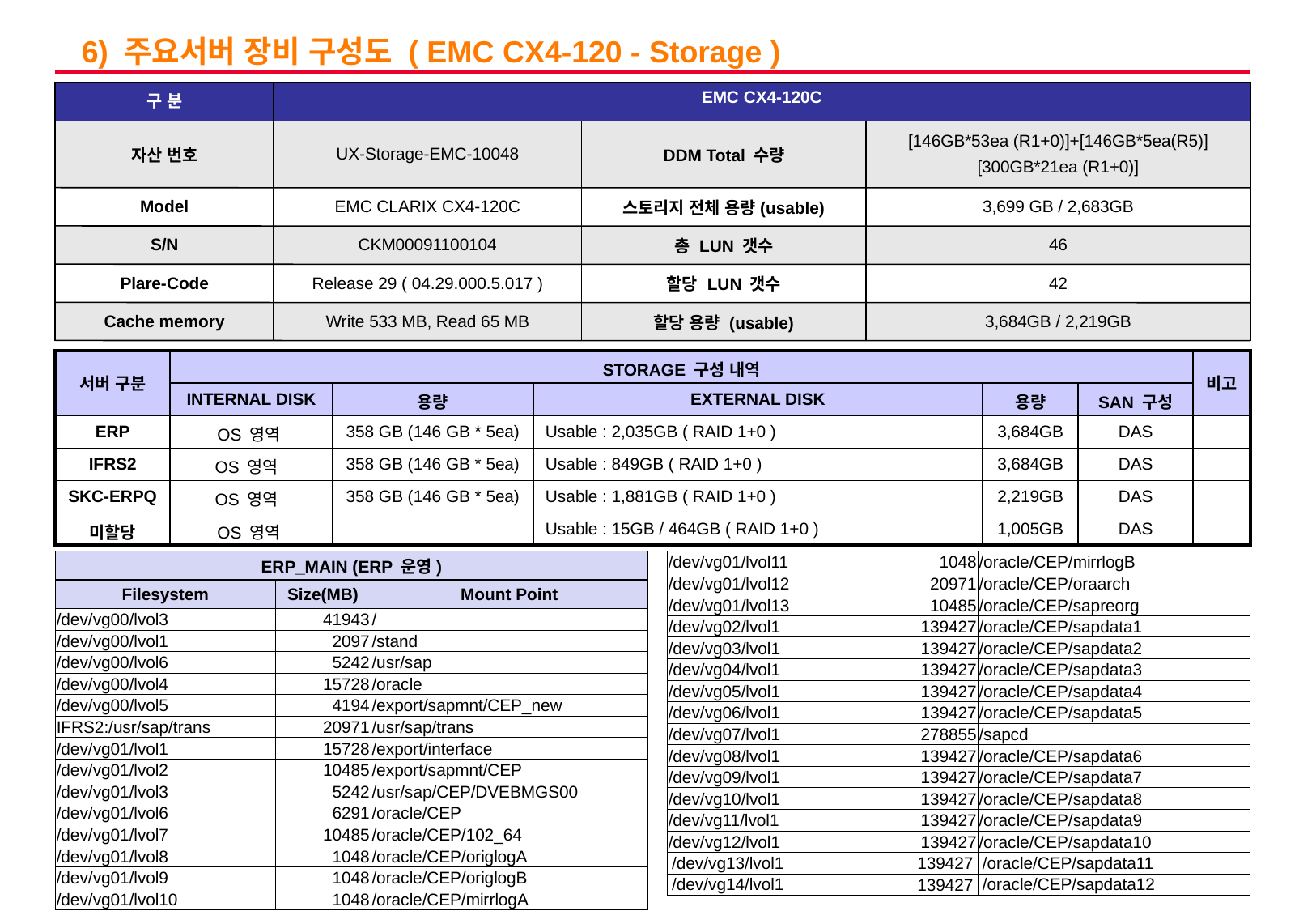

6) 주요서버 장비 구성도 ( EMC CX4-120 - Storage )
| 구 분 | EMC CX4-120C |  |  |
| --- | --- | --- | --- |
| 자산 번호 | UX-Storage-EMC-10048 | DDM Total 수량 | [146GB\*53ea (R1+0)]+[146GB\*5ea(R5)] [300GB\*21ea (R1+0)] |
| Model | EMC CLARIX CX4-120C | 스토리지 전체 용량(usable) | 3,699 GB / 2,683GB |
| S/N | CKM00091100104 | 총 LUN 갯수 | 46 |
| Plare-Code | Release 29 ( 04.29.000.5.017 ) | 할당 LUN 갯수 | 42 |
| Cache memory | Write 533 MB, Read 65 MB | 할당 용량 (usable) | 3,684GB / 2,219GB |
| 서버 구분 | STORAGE 구성 내역 |  |  |  |  | 비고 |
| --- | --- | --- | --- | --- | --- | --- |
|  | INTERNAL DISK | 용량 | EXTERNAL DISK | 용량 | SAN 구성 |  |
| ERP | OS 영역 | 358 GB (146 GB \* 5ea) | Usable : 2,035GB ( RAID 1+0 ) | 3,684GB | DAS |  |
| IFRS2 | OS 영역 | 358 GB (146 GB \* 5ea) | Usable : 849GB ( RAID 1+0 ) | 3,684GB | DAS |  |
| SKC-ERPQ | OS 영역 | 358 GB (146 GB \* 5ea) | Usable : 1,881GB ( RAID 1+0 ) | 2,219GB | DAS |  |
| 미할당 | OS 영역 |  | Usable : 15GB / 464GB ( RAID 1+0 ) | 1,005GB | DAS |  |
| ERP\_MAIN (ERP 운영) |  |  |
| --- | --- | --- |
| Filesystem | Size(MB) | Mount Point |
| /dev/vg00/lvol3 | 41943 | / |
| /dev/vg00/lvol1 | 2097 | /stand |
| /dev/vg00/lvol6 | 5242 | /usr/sap |
| /dev/vg00/lvol4 | 15728 | /oracle |
| /dev/vg00/lvol5 | 4194 | /export/sapmnt/CEP\_new |
| IFRS2:/usr/sap/trans | 20971 | /usr/sap/trans |
| /dev/vg01/lvol1 | 15728 | /export/interface |
| /dev/vg01/lvol2 | 10485 | /export/sapmnt/CEP |
| /dev/vg01/lvol3 | 5242 | /usr/sap/CEP/DVEBMGS00 |
| /dev/vg01/lvol6 | 6291 | /oracle/CEP |
| /dev/vg01/lvol7 | 10485 | /oracle/CEP/102\_64 |
| /dev/vg01/lvol8 | 1048 | /oracle/CEP/origlogA |
| /dev/vg01/lvol9 | 1048 | /oracle/CEP/origlogB |
| /dev/vg01/lvol10 | 1048 | /oracle/CEP/mirrlogA |
| /dev/vg01/lvol11 | 1048 | /oracle/CEP/mirrlogB |
| --- | --- | --- |
| /dev/vg01/lvol12 | 20971 | /oracle/CEP/oraarch |
| /dev/vg01/lvol13 | 10485 | /oracle/CEP/sapreorg |
| /dev/vg02/lvol1 | 139427 | /oracle/CEP/sapdata1 |
| /dev/vg03/lvol1 | 139427 | /oracle/CEP/sapdata2 |
| /dev/vg04/lvol1 | 139427 | /oracle/CEP/sapdata3 |
| /dev/vg05/lvol1 | 139427 | /oracle/CEP/sapdata4 |
| /dev/vg06/lvol1 | 139427 | /oracle/CEP/sapdata5 |
| /dev/vg07/lvol1 | 278855 | /sapcd |
| /dev/vg08/lvol1 | 139427 | /oracle/CEP/sapdata6 |
| /dev/vg09/lvol1 | 139427 | /oracle/CEP/sapdata7 |
| /dev/vg10/lvol1 | 139427 | /oracle/CEP/sapdata8 |
| /dev/vg11/lvol1 | 139427 | /oracle/CEP/sapdata9 |
| /dev/vg12/lvol1 | 139427 | /oracle/CEP/sapdata10 |
| /dev/vg13/lvol1 | 139427 | /oracle/CEP/sapdata11 |
| /dev/vg14/lvol1 | 139427 | /oracle/CEP/sapdata12 |